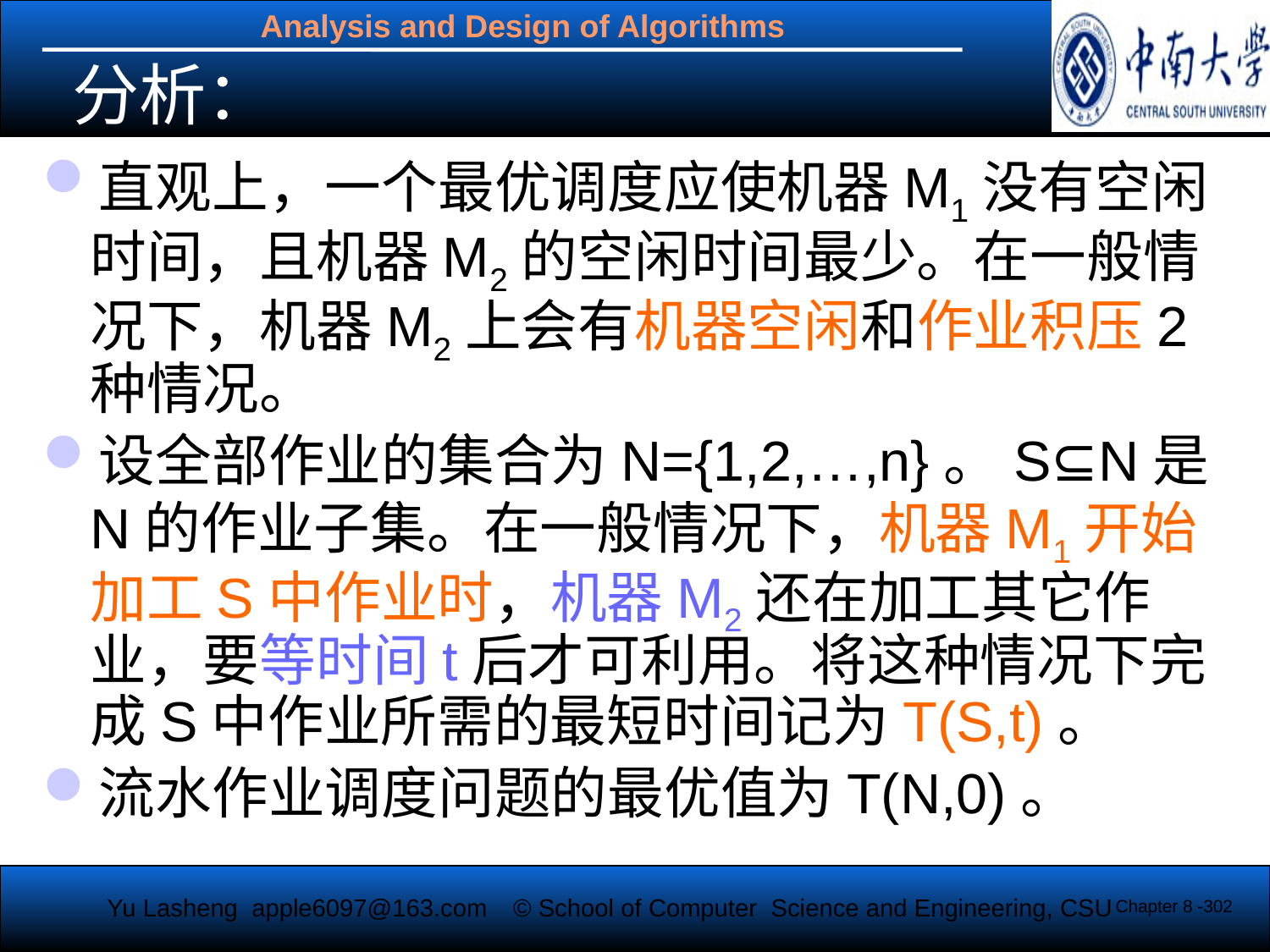

# 分析：
直观上，一个最优调度应使机器M1没有空闲时间，且机器M2的空闲时间最少。在一般情况下，机器M2上会有机器空闲和作业积压2种情况。
设全部作业的集合为N={1,2,…,n}。S⊆N是N的作业子集。在一般情况下，机器M1开始加工S中作业时，机器M2还在加工其它作业，要等时间t后才可利用。将这种情况下完成S中作业所需的最短时间记为T(S,t)。
流水作业调度问题的最优值为T(N,0)。
Chapter 8 -302